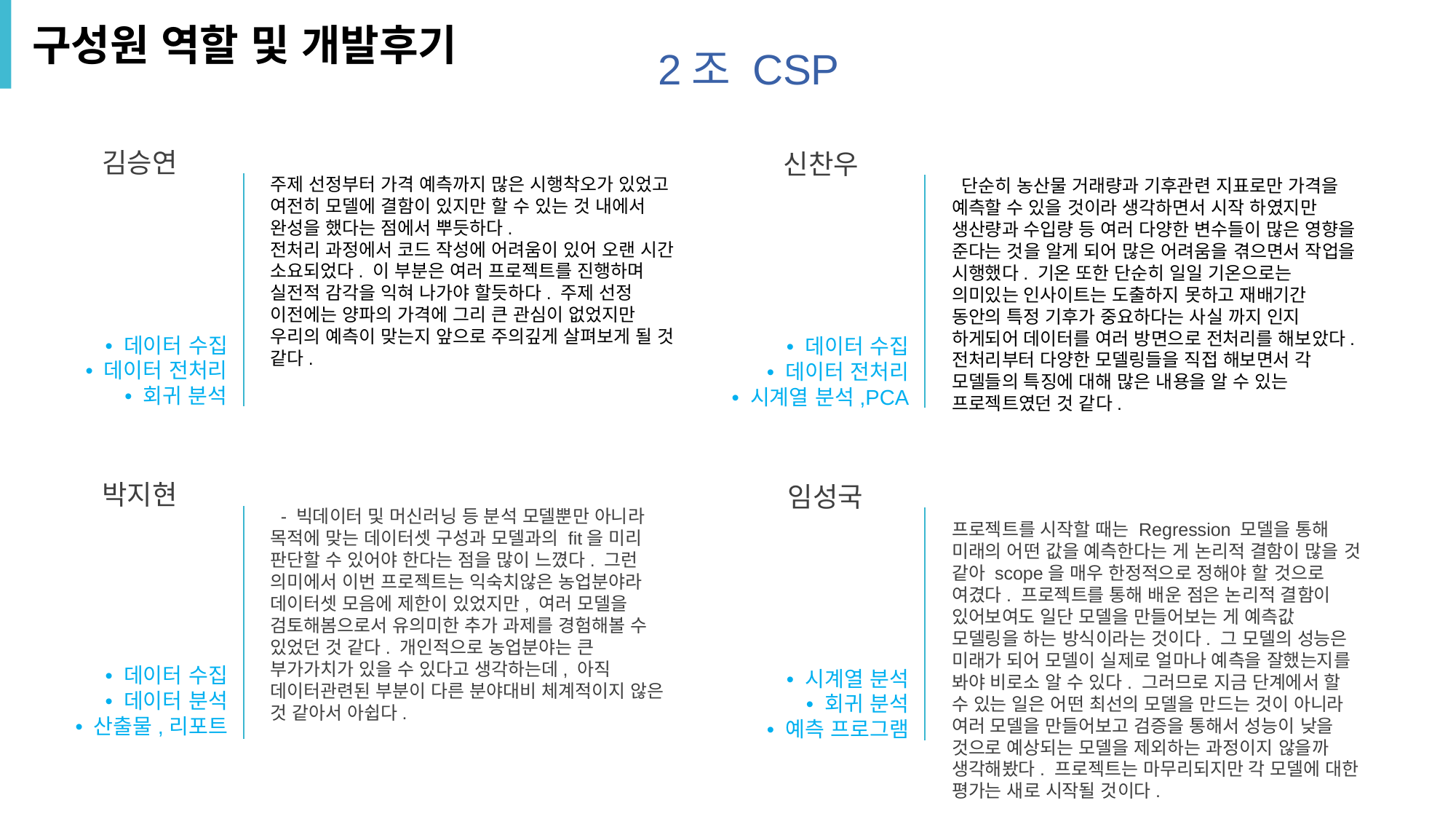

구성원 역할 및 개발후기
2조 CSP

김승연
신찬우
주제 선정부터 가격 예측까지 많은 시행착오가 있었고 여전히 모델에 결함이 있지만 할 수 있는 것 내에서 완성을 했다는 점에서 뿌듯하다.
전처리 과정에서 코드 작성에 어려움이 있어 오랜 시간 소요되었다. 이 부분은 여러 프로젝트를 진행하며 실전적 감각을 익혀 나가야 할듯하다. 주제 선정 이전에는 양파의 가격에 그리 큰 관심이 없었지만 우리의 예측이 맞는지 앞으로 주의깊게 살펴보게 될 것 같다.
 단순히 농산물 거래량과 기후관련 지표로만 가격을 예측할 수 있을 것이라 생각하면서 시작 하였지만 생산량과 수입량 등 여러 다양한 변수들이 많은 영향을 준다는 것을 알게 되어 많은 어려움을 겪으면서 작업을 시행했다. 기온 또한 단순히 일일 기온으로는 의미있는 인사이트는 도출하지 못하고 재배기간 동안의 특정 기후가 중요하다는 사실 까지 인지 하게되어 데이터를 여러 방면으로 전처리를 해보았다.
전처리부터 다양한 모델링들을 직접 해보면서 각 모델들의 특징에 대해 많은 내용을 알 수 있는 프로젝트였던 것 같다.
• 데이터 수집
• 데이터 전처리
• 회귀 분석
• 데이터 수집
• 데이터 전처리
• 시계열 분석,PCA

박지현
임성국
  - 빅데이터 및 머신러닝 등 분석 모델뿐만 아니라 목적에 맞는 데이터셋 구성과 모델과의 fit을 미리 판단할 수 있어야 한다는 점을 많이 느꼈다. 그런 의미에서 이번 프로젝트는 익숙치않은 농업분야라 데이터셋 모음에 제한이 있었지만, 여러 모델을 검토해봄으로서 유의미한 추가 과제를 경험해볼 수 있었던 것 같다. 개인적으로 농업분야는 큰 부가가치가 있을 수 있다고 생각하는데, 아직 데이터관련된 부분이 다른 분야대비 체계적이지 않은 것 같아서 아쉽다.
프로젝트를 시작할 때는 Regression 모델을 통해 미래의 어떤 값을 예측한다는 게 논리적 결함이 많을 것 같아 scope을 매우 한정적으로 정해야 할 것으로 여겼다. 프로젝트를 통해 배운 점은 논리적 결함이 있어보여도 일단 모델을 만들어보는 게 예측값 모델링을 하는 방식이라는 것이다. 그 모델의 성능은 미래가 되어 모델이 실제로 얼마나 예측을 잘했는지를 봐야 비로소 알 수 있다. 그러므로 지금 단계에서 할 수 있는 일은 어떤 최선의 모델을 만드는 것이 아니라 여러 모델을 만들어보고 검증을 통해서 성능이 낮을 것으로 예상되는 모델을 제외하는 과정이지 않을까 생각해봤다. 프로젝트는 마무리되지만 각 모델에 대한 평가는 새로 시작될 것이다.
• 데이터 수집
• 데이터 분석
• 산출물,리포트
• 시계열 분석
• 회귀 분석
• 예측 프로그램